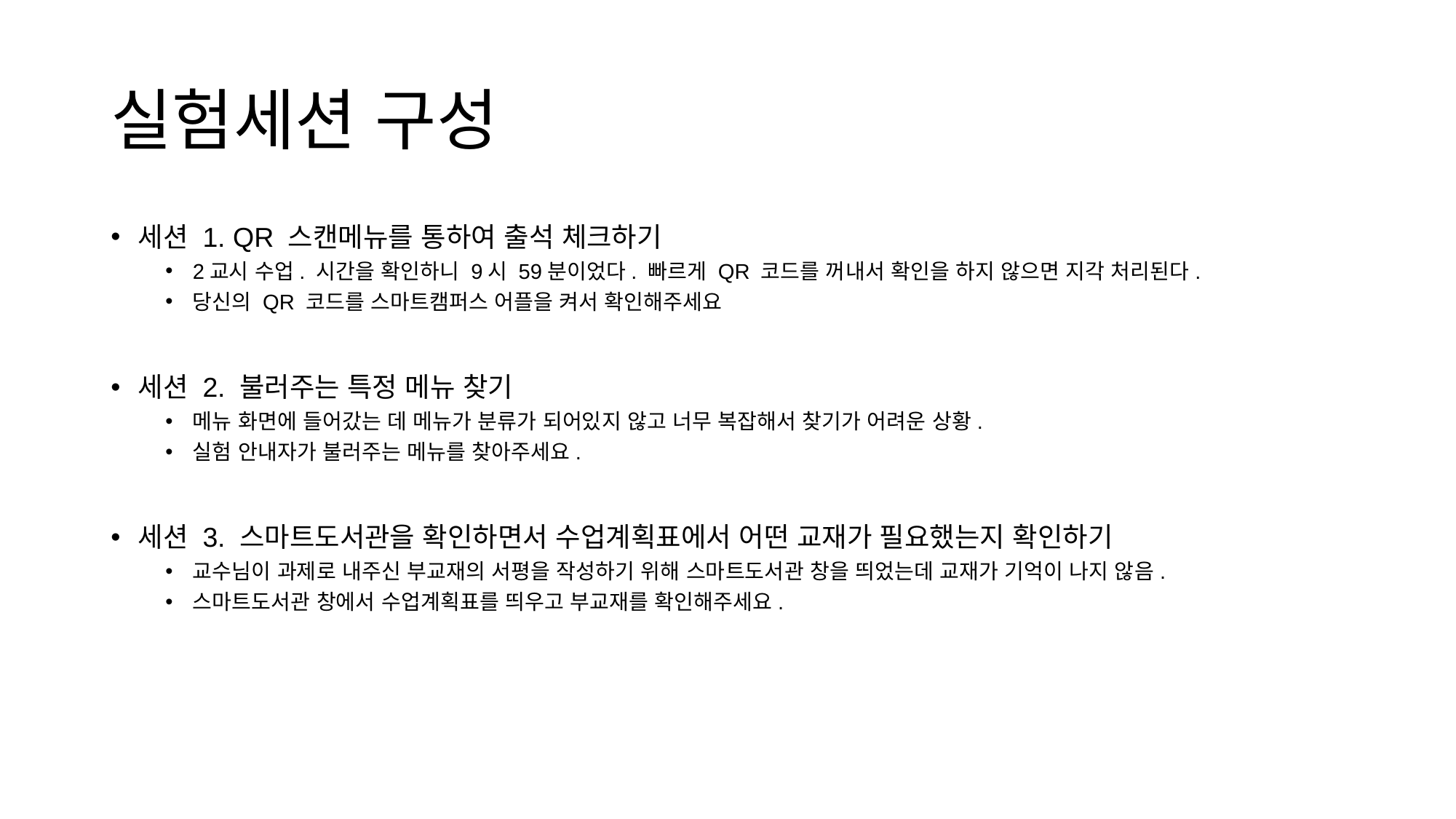

# 실험세션 구성
세션 1. QR 스캔메뉴를 통하여 출석 체크하기
2교시 수업. 시간을 확인하니 9시 59분이었다. 빠르게 QR 코드를 꺼내서 확인을 하지 않으면 지각 처리된다.
당신의 QR 코드를 스마트캠퍼스 어플을 켜서 확인해주세요

세션 2. 불러주는 특정 메뉴 찾기
메뉴 화면에 들어갔는 데 메뉴가 분류가 되어있지 않고 너무 복잡해서 찾기가 어려운 상황.
실험 안내자가 불러주는 메뉴를 찾아주세요.

세션 3. 스마트도서관을 확인하면서 수업계획표에서 어떤 교재가 필요했는지 확인하기
교수님이 과제로 내주신 부교재의 서평을 작성하기 위해 스마트도서관 창을 띄었는데 교재가 기억이 나지 않음.
스마트도서관 창에서 수업계획표를 띄우고 부교재를 확인해주세요.